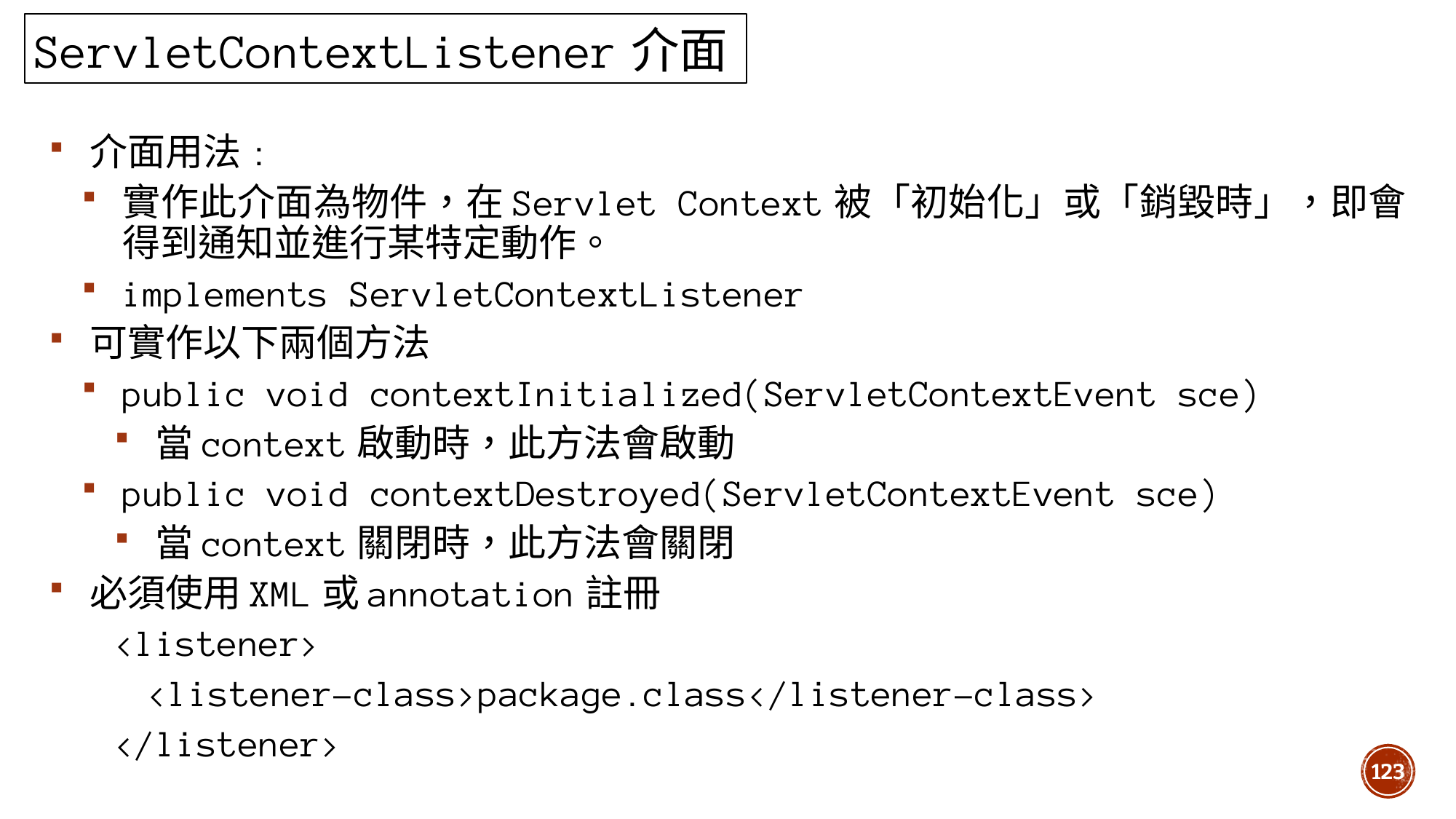

ServletContextListener介面
介面用法:
實作此介面為物件，在Servlet Context被「初始化」或「銷毀時」，即會得到通知並進行某特定動作。
implements ServletContextListener
可實作以下兩個方法
public void contextInitialized(ServletContextEvent sce)
當context啟動時，此方法會啟動
public void contextDestroyed(ServletContextEvent sce)
當context關閉時，此方法會關閉
必須使用XML或annotation註冊
<listener>
<listener-class>package.class</listener-class>
</listener>
123